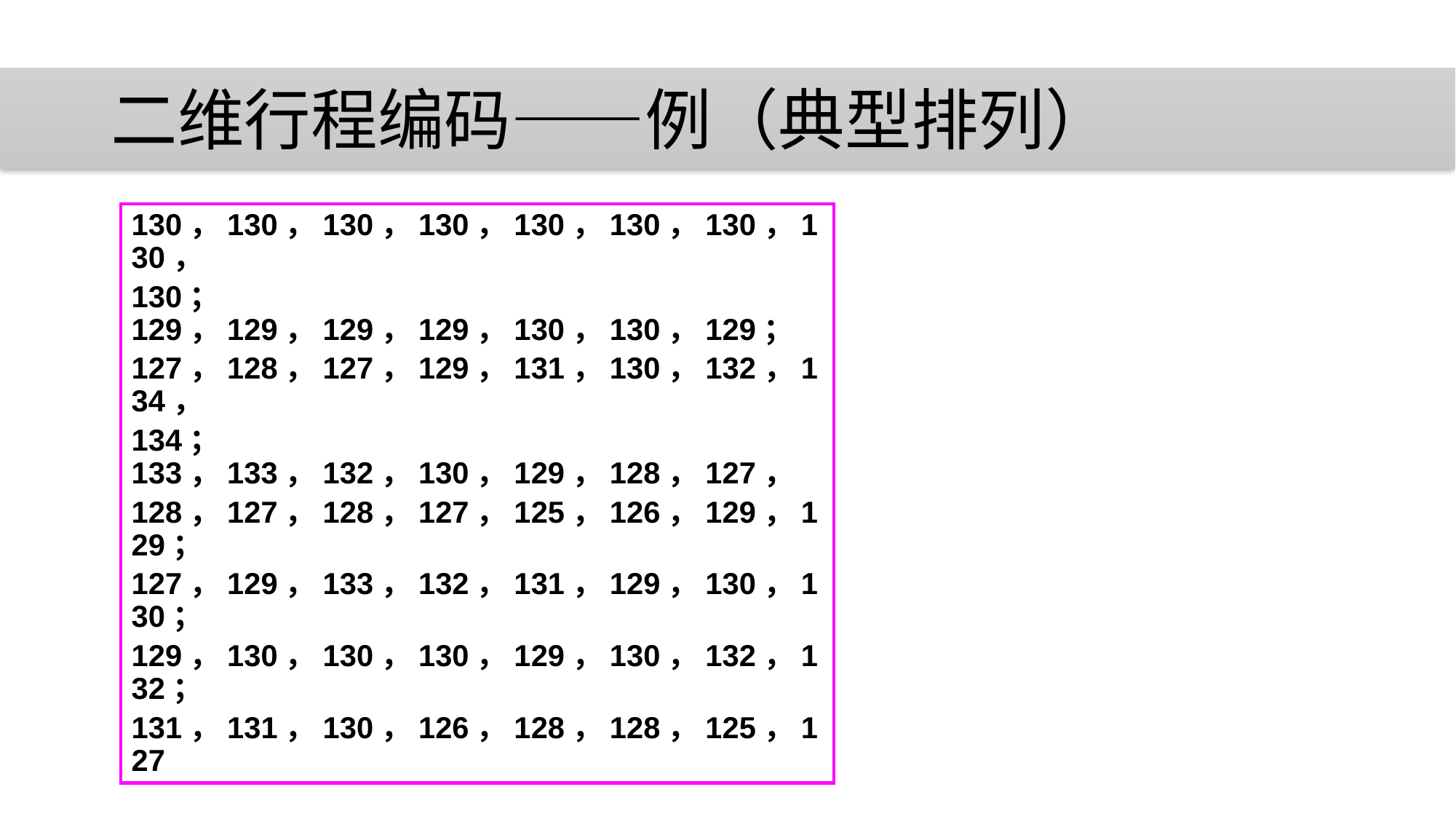

# 二维行程编码——例（典型排列）

130，130，130，130，130，130，130，130，
130；129，129，129，129，130，130，129；
127，128，127，129，131，130，132，134，
134；133，133，132，130，129，128，127，
128，127，128，127，125，126，129，129；
127，129，133，132，131，129，130，130；
129，130，130，130，129，130，132，132；
131，131，130，126，128，128，125，127